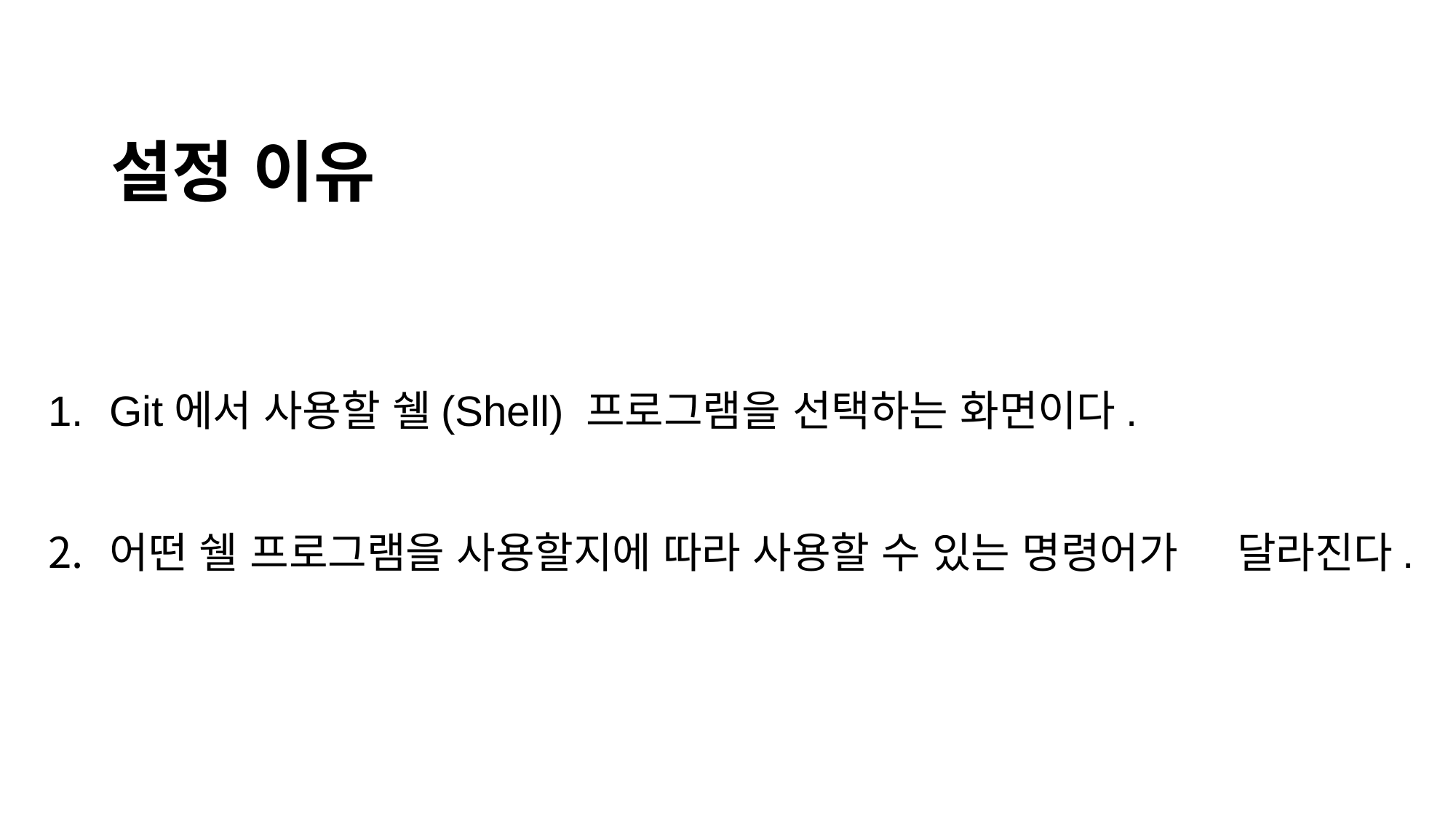

# 설정 이유
Git에서 사용할 쉘(Shell) 프로그램을 선택하는 화면이다.

어떤 쉘 프로그램을 사용할지에 따라 사용할 수 있는 명령어가     달라진다.